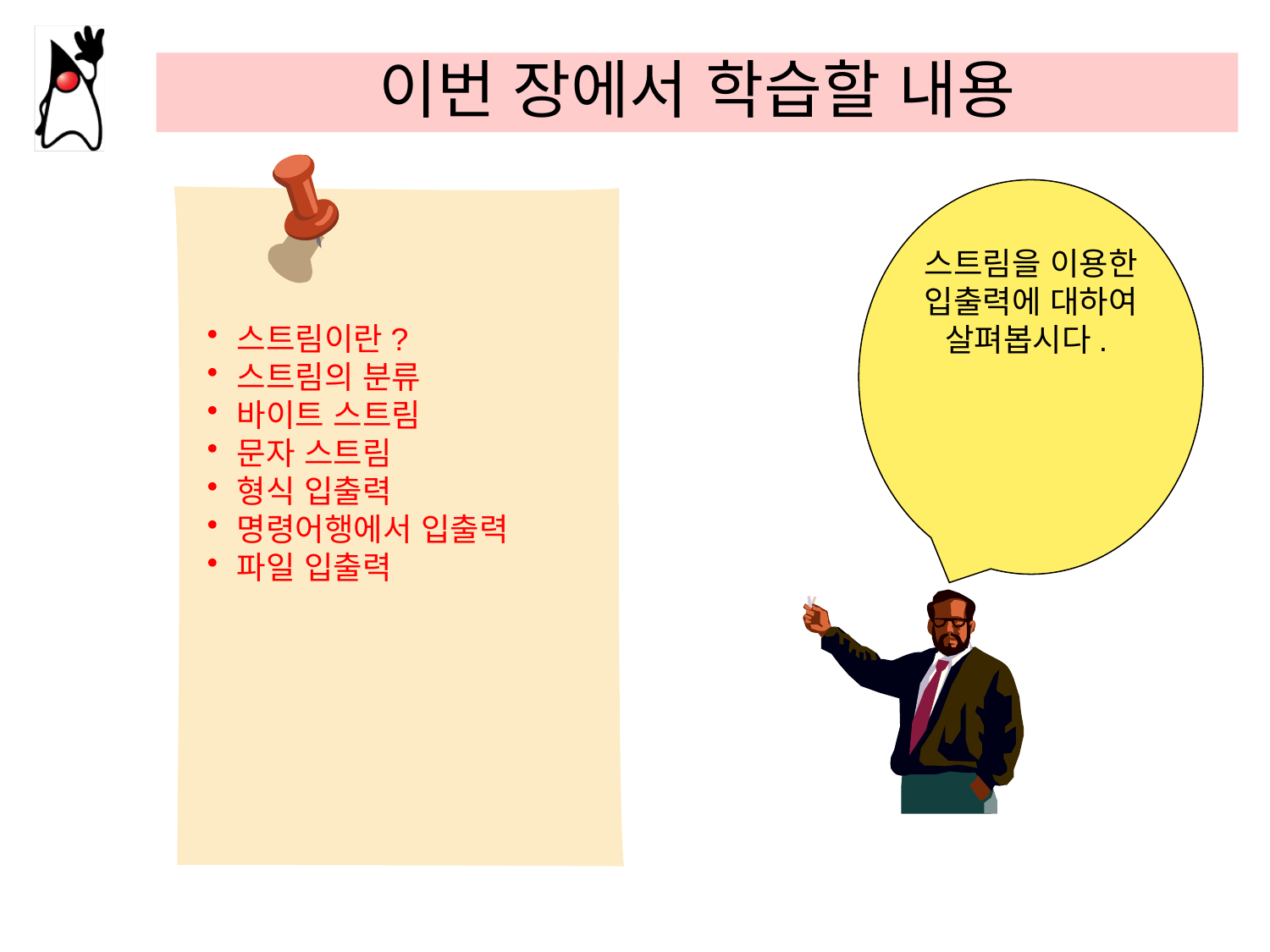

# 이번 장에서 학습할 내용

스트림을 이용한 입출력에 대하여 살펴봅시다.

스트림이란?
스트림의 분류
바이트 스트림
문자 스트림
형식 입출력
명령어행에서 입출력
파일 입출력